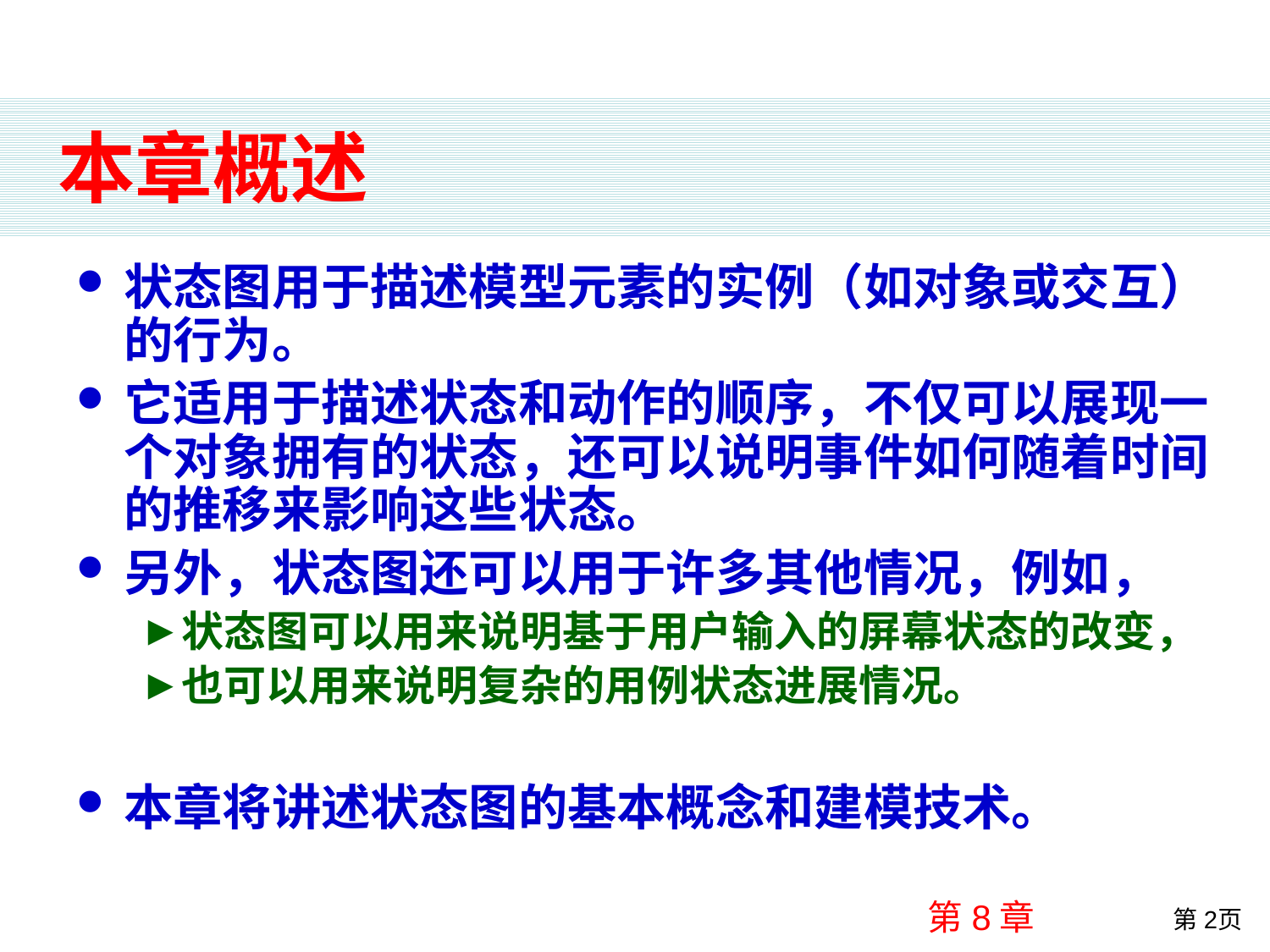

# 本章概述
状态图用于描述模型元素的实例（如对象或交互）的行为。
它适用于描述状态和动作的顺序，不仅可以展现一个对象拥有的状态，还可以说明事件如何随着时间的推移来影响这些状态。
另外，状态图还可以用于许多其他情况，例如，
状态图可以用来说明基于用户输入的屏幕状态的改变，
也可以用来说明复杂的用例状态进展情况。

本章将讲述状态图的基本概念和建模技术。
第2页